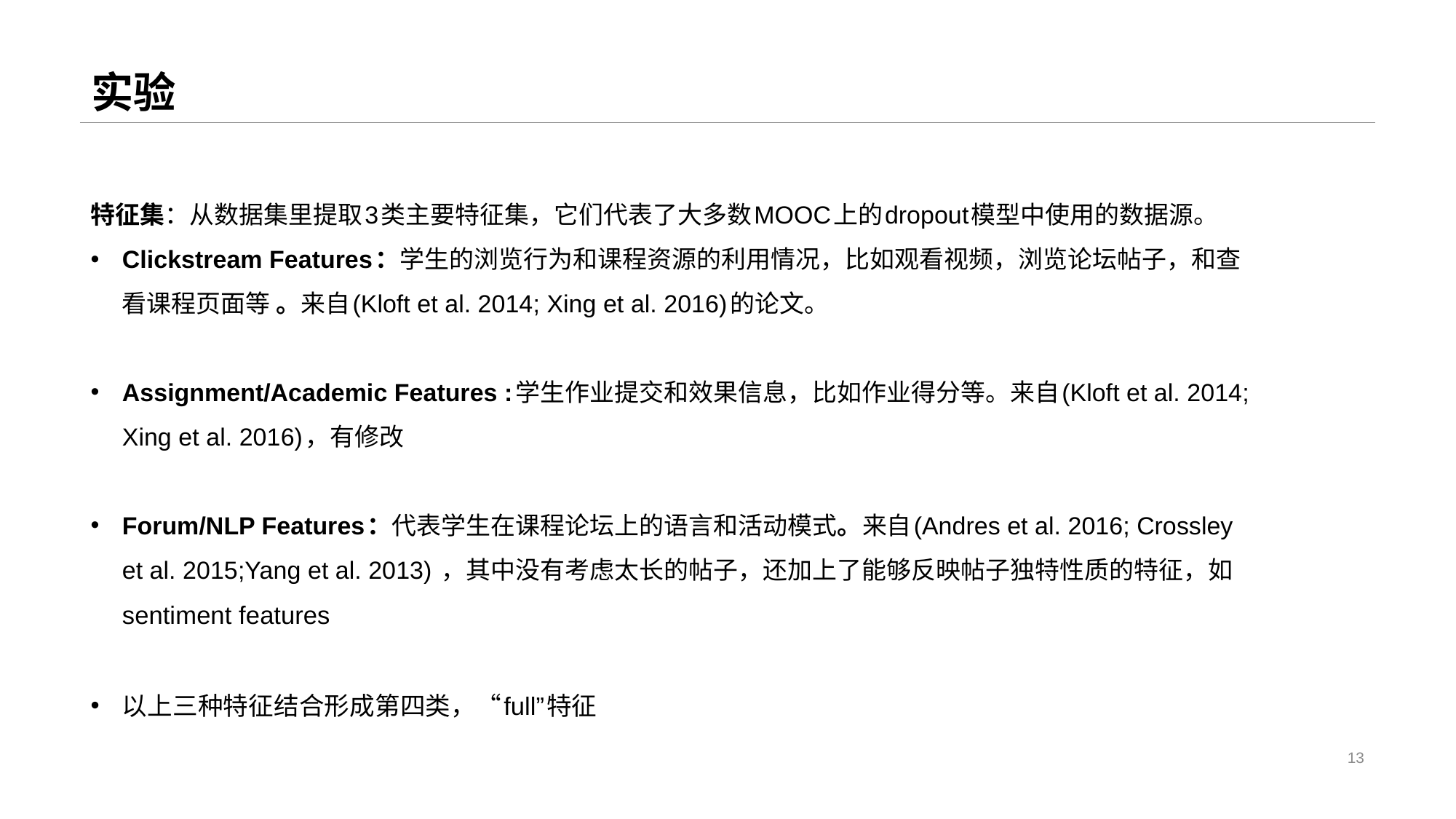

# 实验
特征集：从数据集里提取3类主要特征集，它们代表了大多数MOOC上的dropout模型中使用的数据源。
Clickstream Features：学生的浏览行为和课程资源的利用情况，比如观看视频，浏览论坛帖子，和查看课程页面等 。来自(Kloft et al. 2014; Xing et al. 2016)的论文。

Assignment/Academic Features :学生作业提交和效果信息，比如作业得分等。来自(Kloft et al. 2014; Xing et al. 2016)，有修改

Forum/NLP Features：代表学生在课程论坛上的语言和活动模式。来自(Andres et al. 2016; Crossley et al. 2015;Yang et al. 2013) ，其中没有考虑太长的帖子，还加上了能够反映帖子独特性质的特征，如sentiment features

以上三种特征结合形成第四类，“full”特征
13